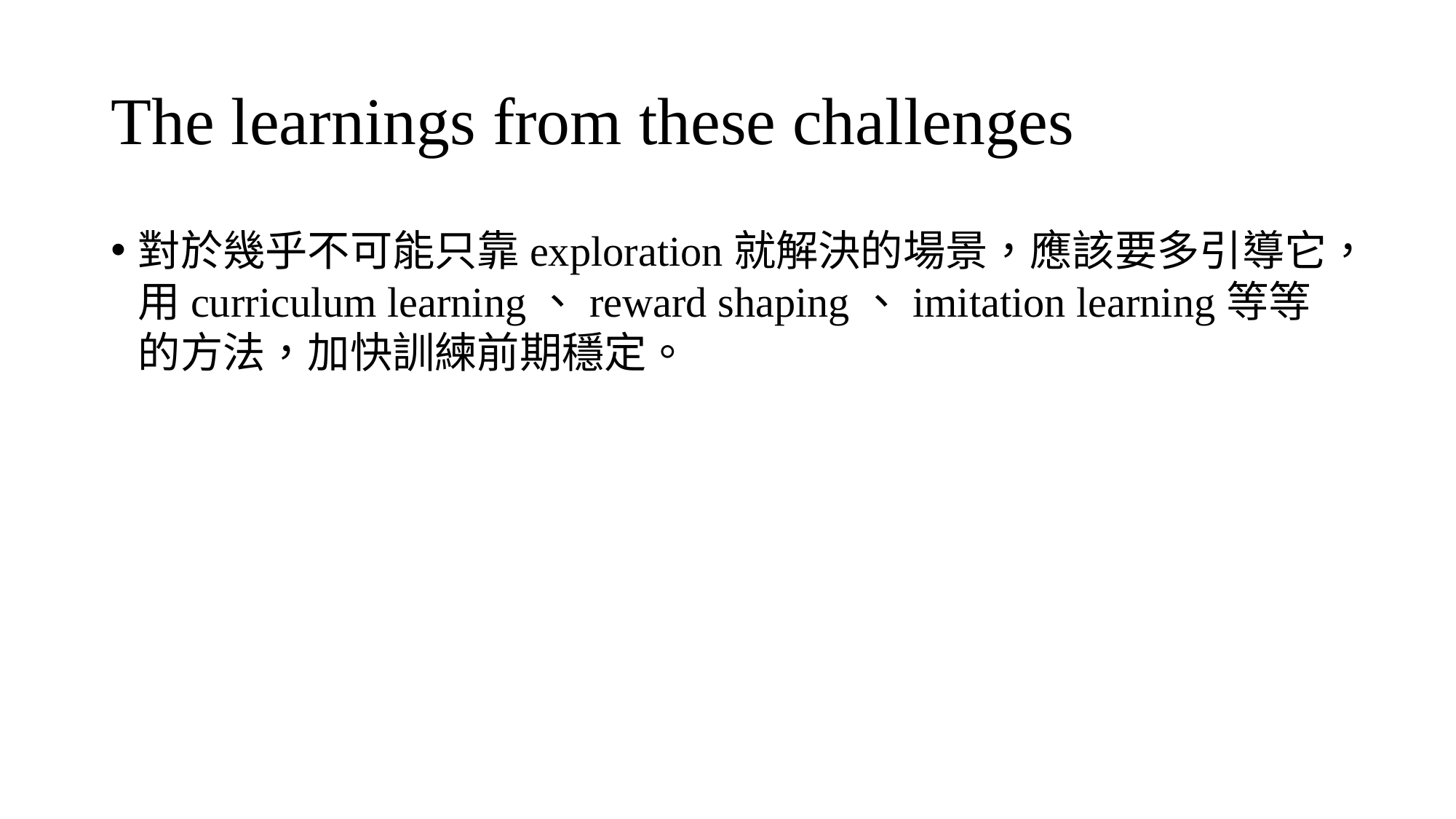

# The learnings from these challenges
對於幾乎不可能只靠exploration就解決的場景，應該要多引導它，用curriculum learning、reward shaping、imitation learning等等的方法，加快訓練前期穩定。